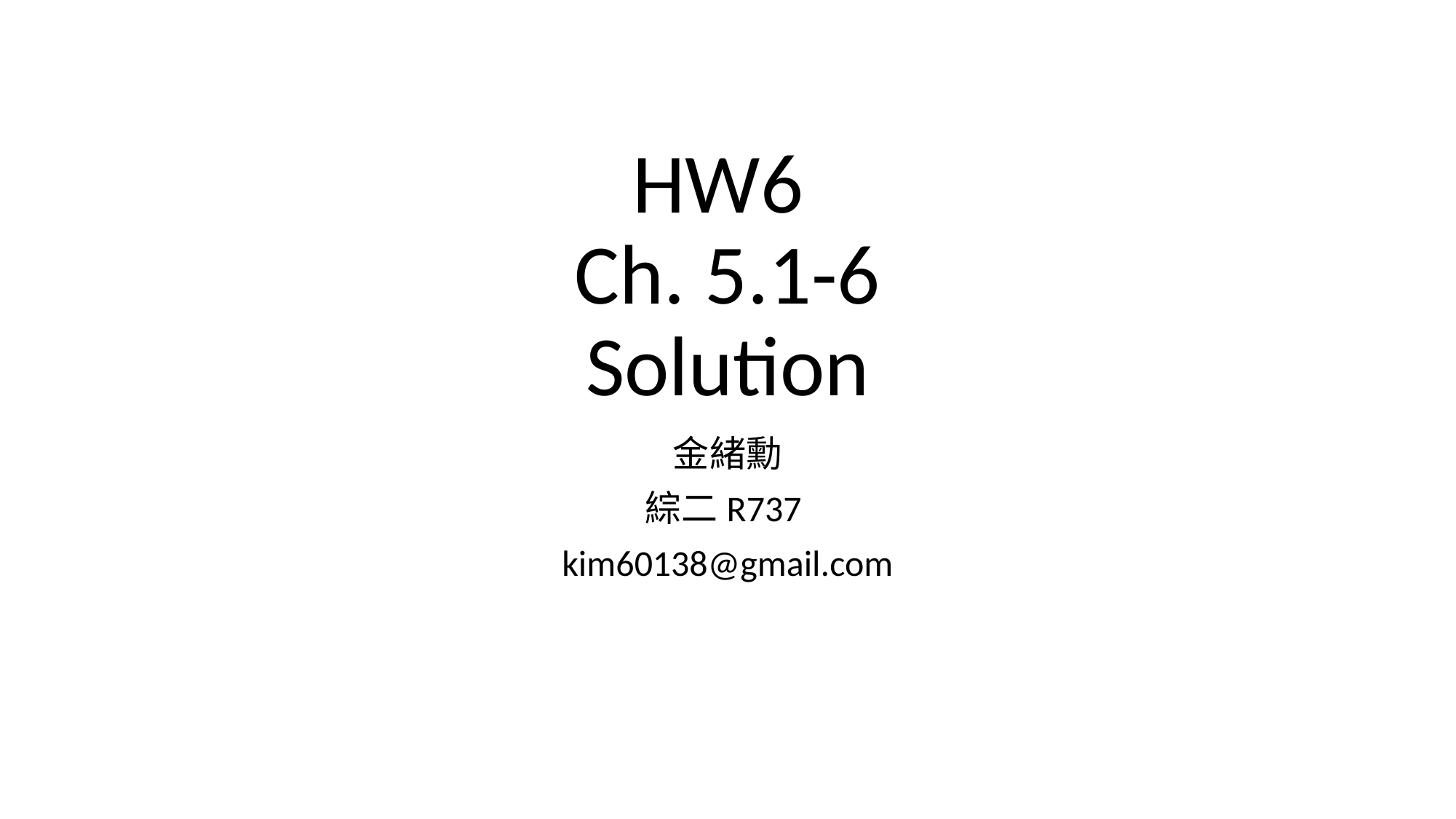

# HW6 Ch. 5.1-6 Solution
金緒勳
綜二R737
kim60138@gmail.com